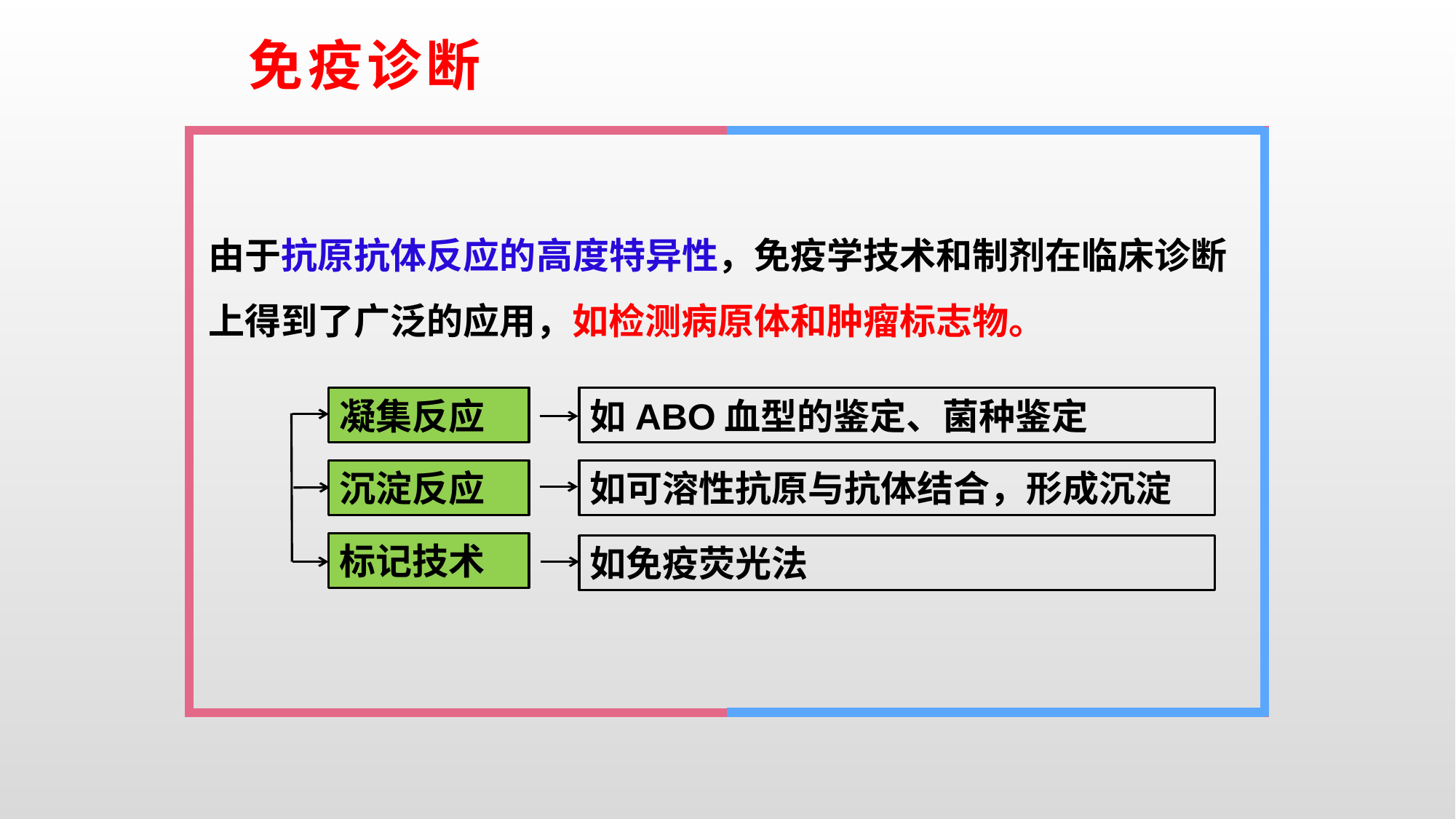

# 免疫诊断

由于抗原抗体反应的高度特异性，免疫学技术和制剂在临床诊断上得到了广泛的应用，如检测病原体和肿瘤标志物。
凝集反应
如ABO血型的鉴定、菌种鉴定
沉淀反应
如可溶性抗原与抗体结合，形成沉淀
标记技术
如免疫荧光法